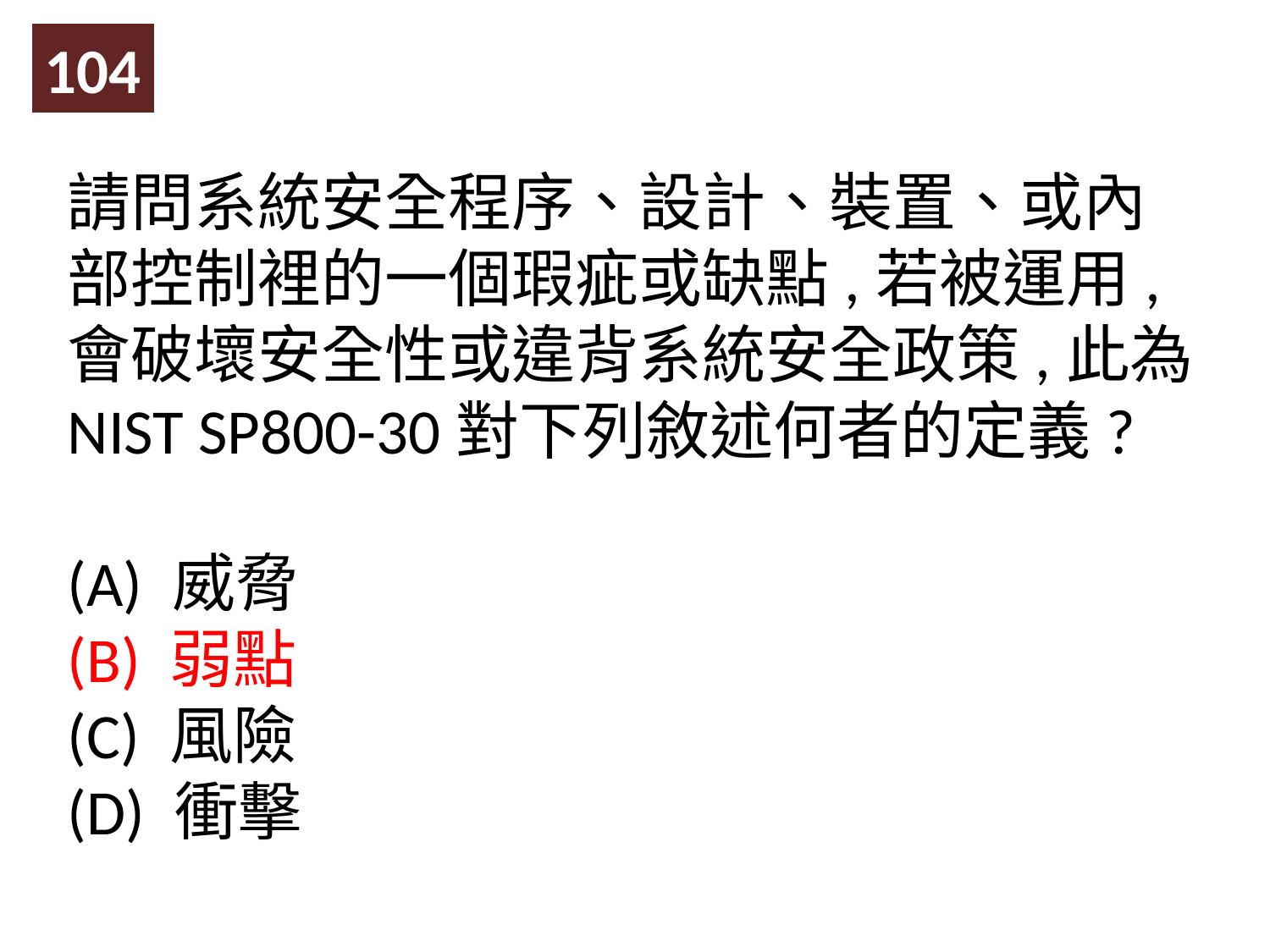

104
請問系統安全程序、設計、裝置、或內部控制裡的一個瑕疵或缺點,若被運用,會破壞安全性或違背系統安全政策,此為 NIST SP800-30對下列敘述何者的定義?

(A) 威脅
(B) 弱點
(C) 風險
(D) 衝擊